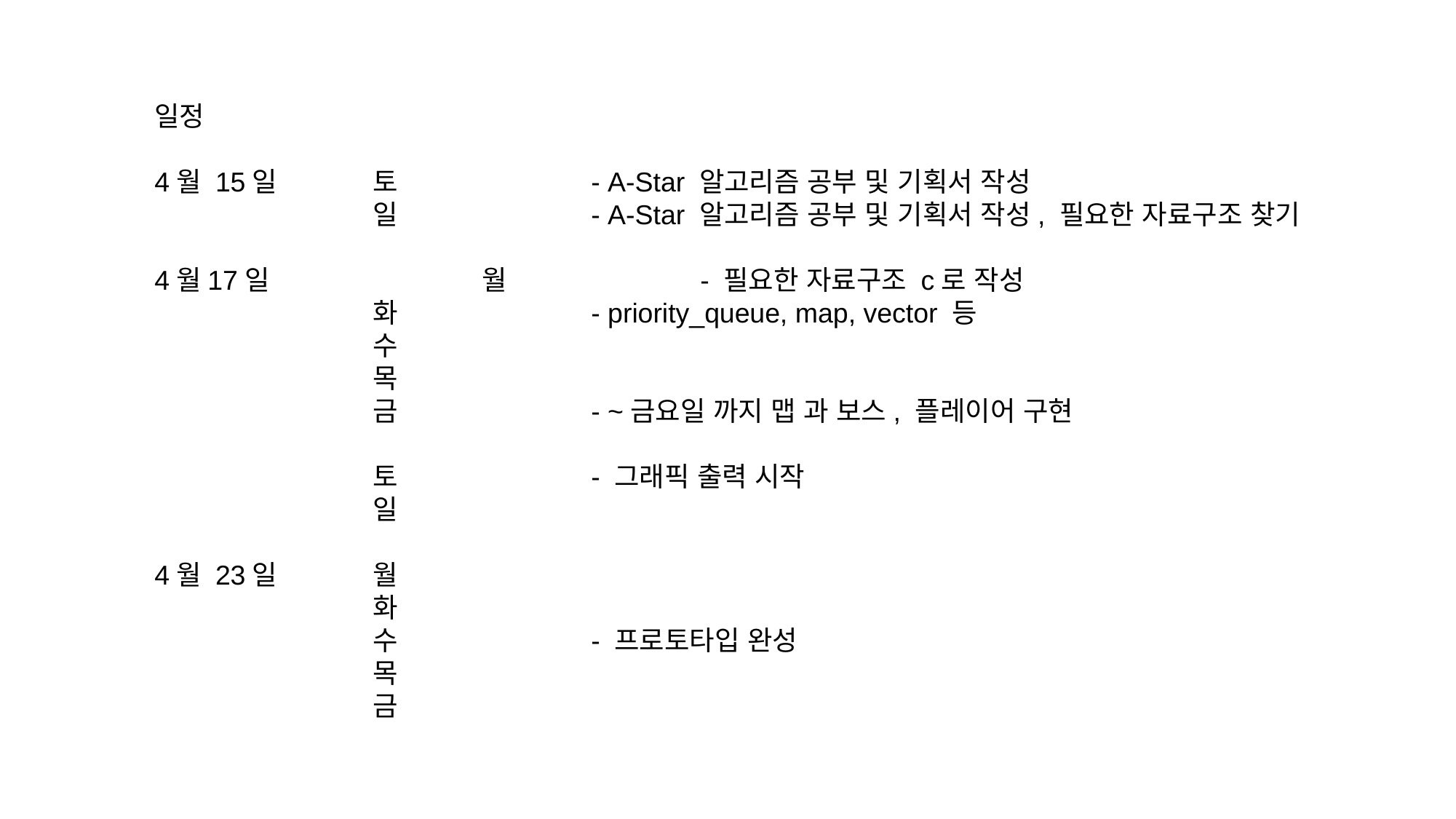

일정

4월 15일 	토 		- A-Star 알고리즘 공부 및 기획서 작성
		일 		- A-Star 알고리즘 공부 및 기획서 작성, 필요한 자료구조 찾기

4월17일		월 		- 필요한 자료구조 c로 작성
		화		- priority_queue, map, vector 등
		수
		목
		금		- ~금요일 까지 맵 과 보스, 플레이어 구현

		토		- 그래픽 출력 시작
		일

4월 23일 	월
		화
		수		- 프로토타입 완성
		목
		금